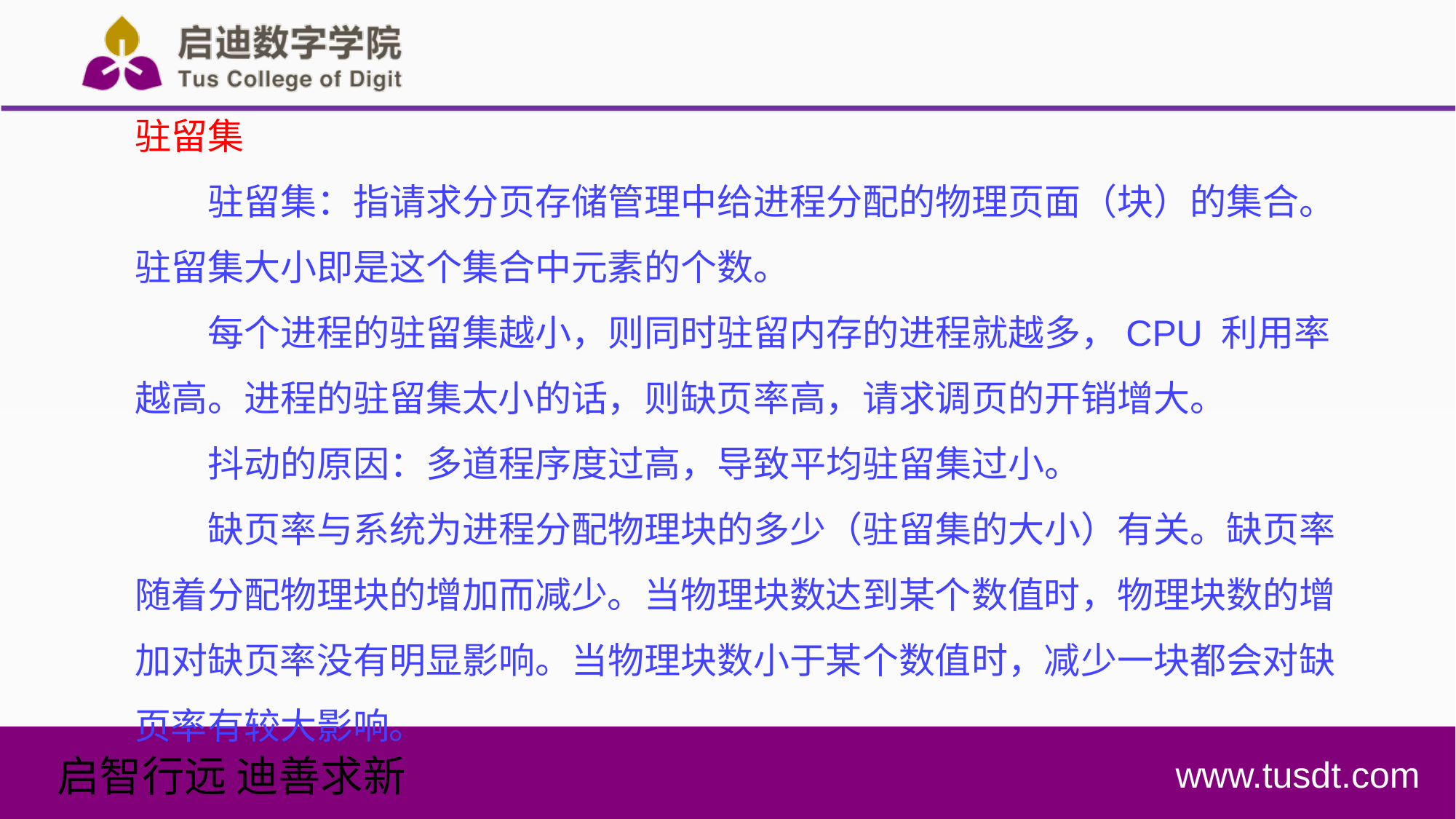

驻留集
驻留集：指请求分页存储管理中给进程分配的物理页面（块）的集合。驻留集大小即是这个集合中元素的个数。
每个进程的驻留集越小，则同时驻留内存的进程就越多，CPU 利用率越高。进程的驻留集太小的话，则缺页率高，请求调页的开销增大。
抖动的原因：多道程序度过高，导致平均驻留集过小。
缺页率与系统为进程分配物理块的多少（驻留集的大小）有关。缺页率随着分配物理块的增加而减少。当物理块数达到某个数值时，物理块数的增加对缺页率没有明显影响。当物理块数小于某个数值时，减少一块都会对缺页率有较大影响。